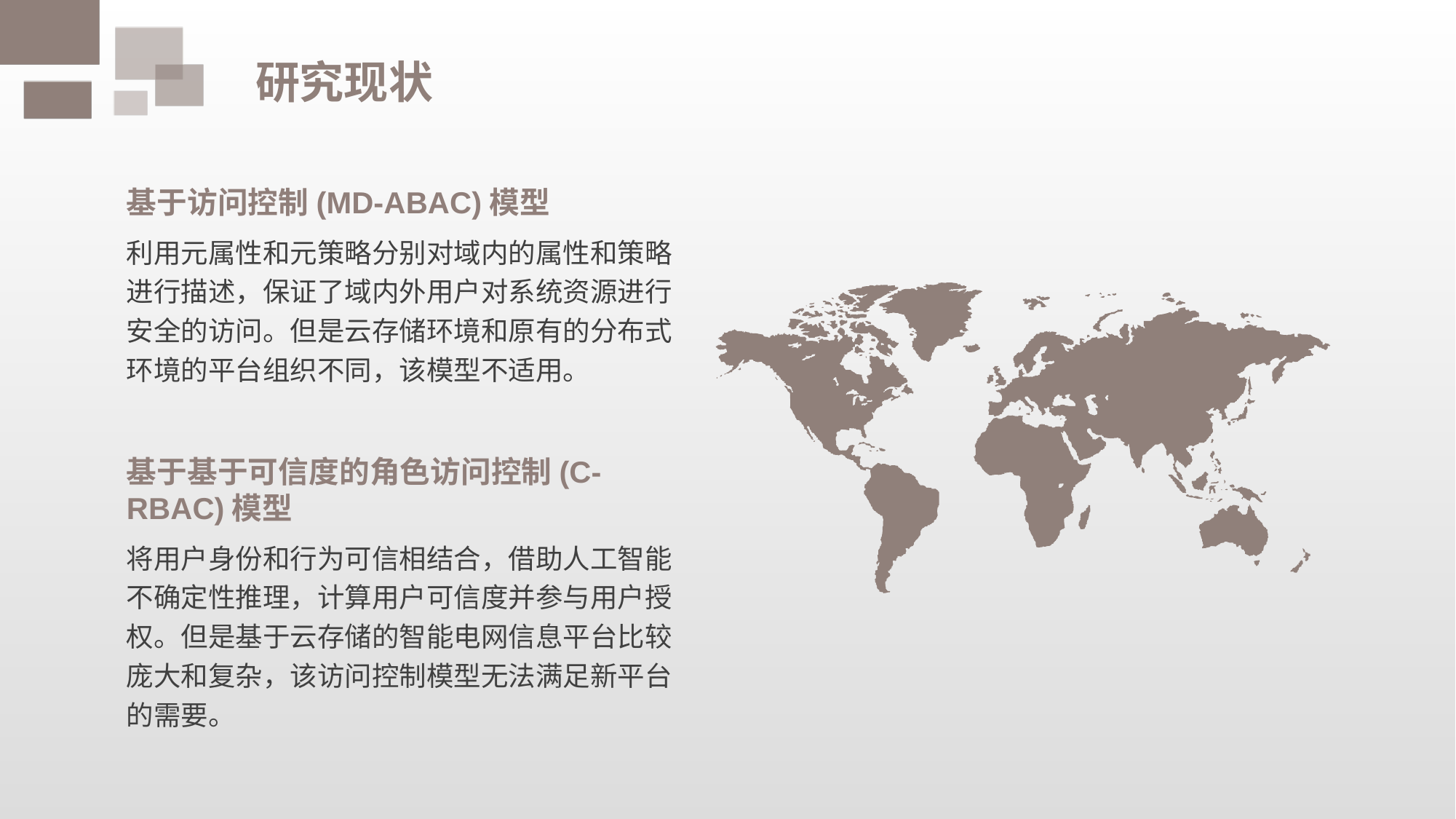

研究现状
基于访问控制(MD-ABAC)模型
利用元属性和元策略分别对域内的属性和策略进行描述，保证了域内外用户对系统资源进行安全的访问。但是云存储环境和原有的分布式环境的平台组织不同，该模型不适用。

基于基于可信度的角色访问控制(C-RBAC)模型
将用户身份和行为可信相结合，借助人工智能不确定性推理，计算用户可信度并参与用户授权。但是基于云存储的智能电网信息平台比较庞大和复杂，该访问控制模型无法满足新平台的需要。